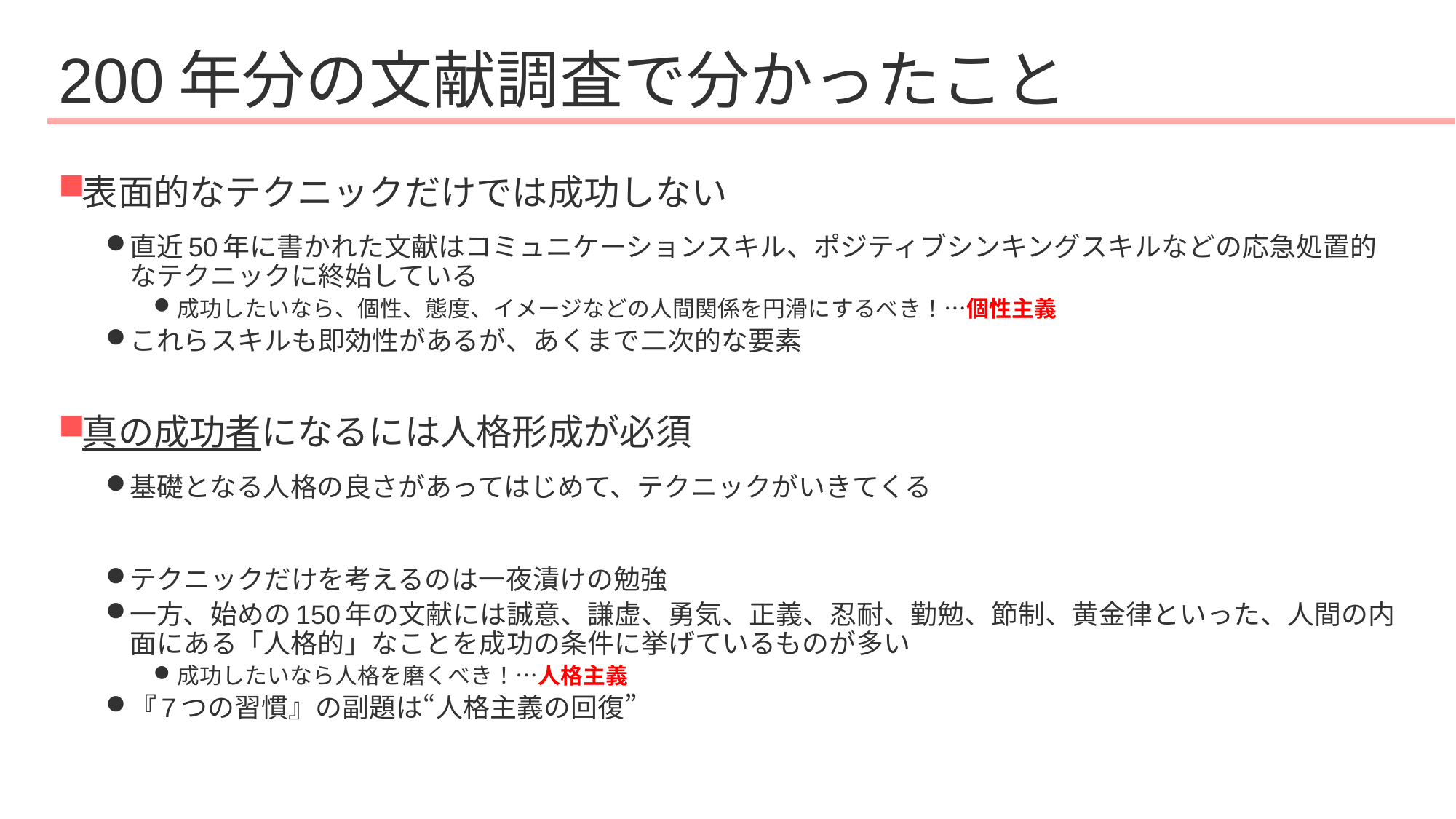

# 200年分の文献調査で分かったこと
表面的なテクニックだけでは成功しない
直近50年に書かれた文献はコミュニケーションスキル、ポジティブシンキングスキルなどの応急処置的なテクニックに終始している
成功したいなら、個性、態度、イメージなどの人間関係を円滑にするべき！…個性主義
これらスキルも即効性があるが、あくまで二次的な要素
真の成功者になるには人格形成が必須
基礎となる人格の良さがあってはじめて、テクニックがいきてくる

テクニックだけを考えるのは一夜漬けの勉強
一方、始めの150年の文献には誠意、謙虚、勇気、正義、忍耐、勤勉、節制、黄金律といった、人間の内面にある「人格的」なことを成功の条件に挙げているものが多い
成功したいなら人格を磨くべき！…人格主義
『7つの習慣』の副題は“人格主義の回復”
19